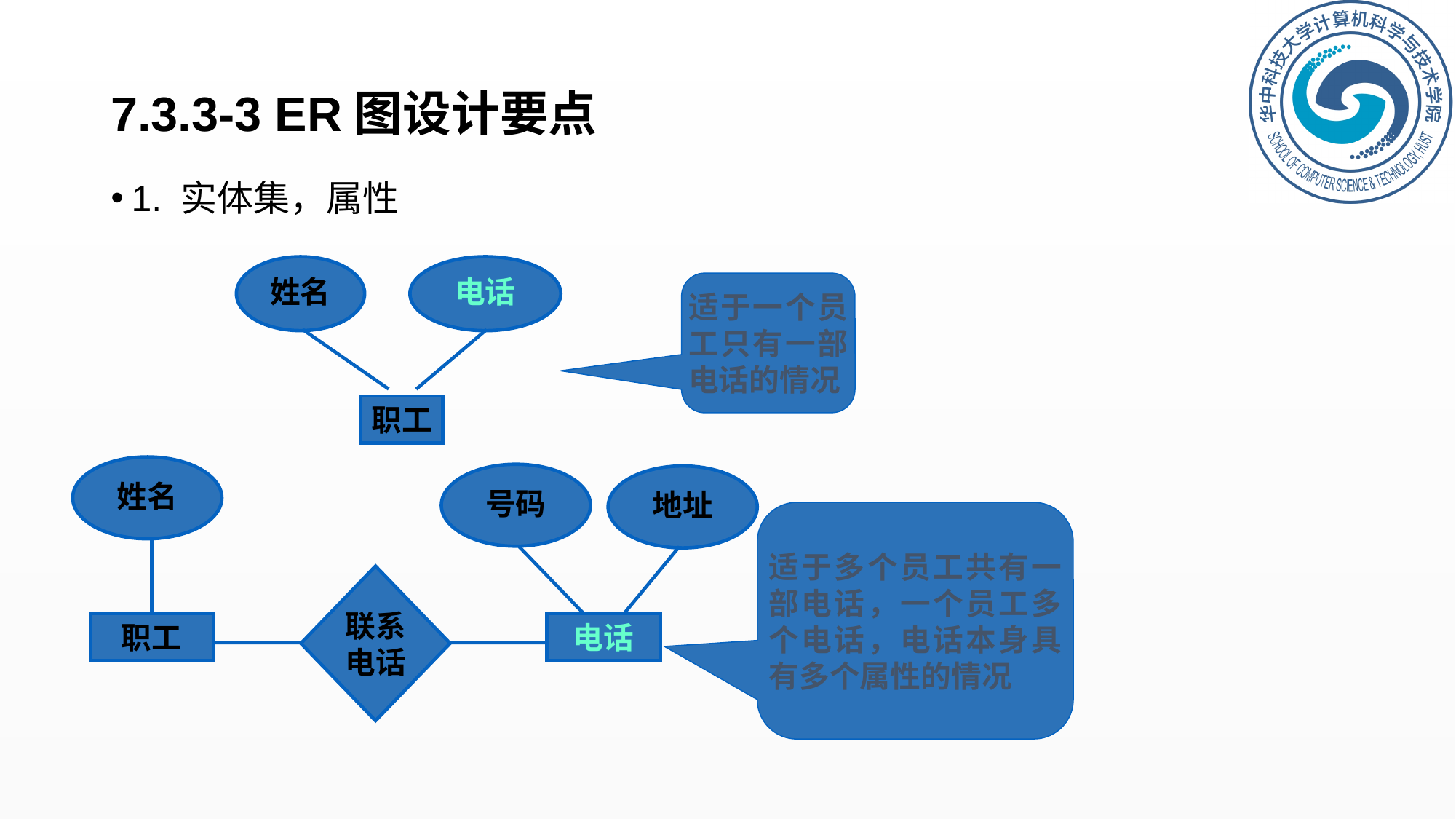

# 7.3.3-3 ER图设计要点
1. 实体集，属性

姓名
电话
适于一个员工只有一部电话的情况

职工
姓名
号码
地址
适于多个员工共有一部电话，一个员工多个电话，电话本身具有多个属性的情况

联系
电话
职工
电话